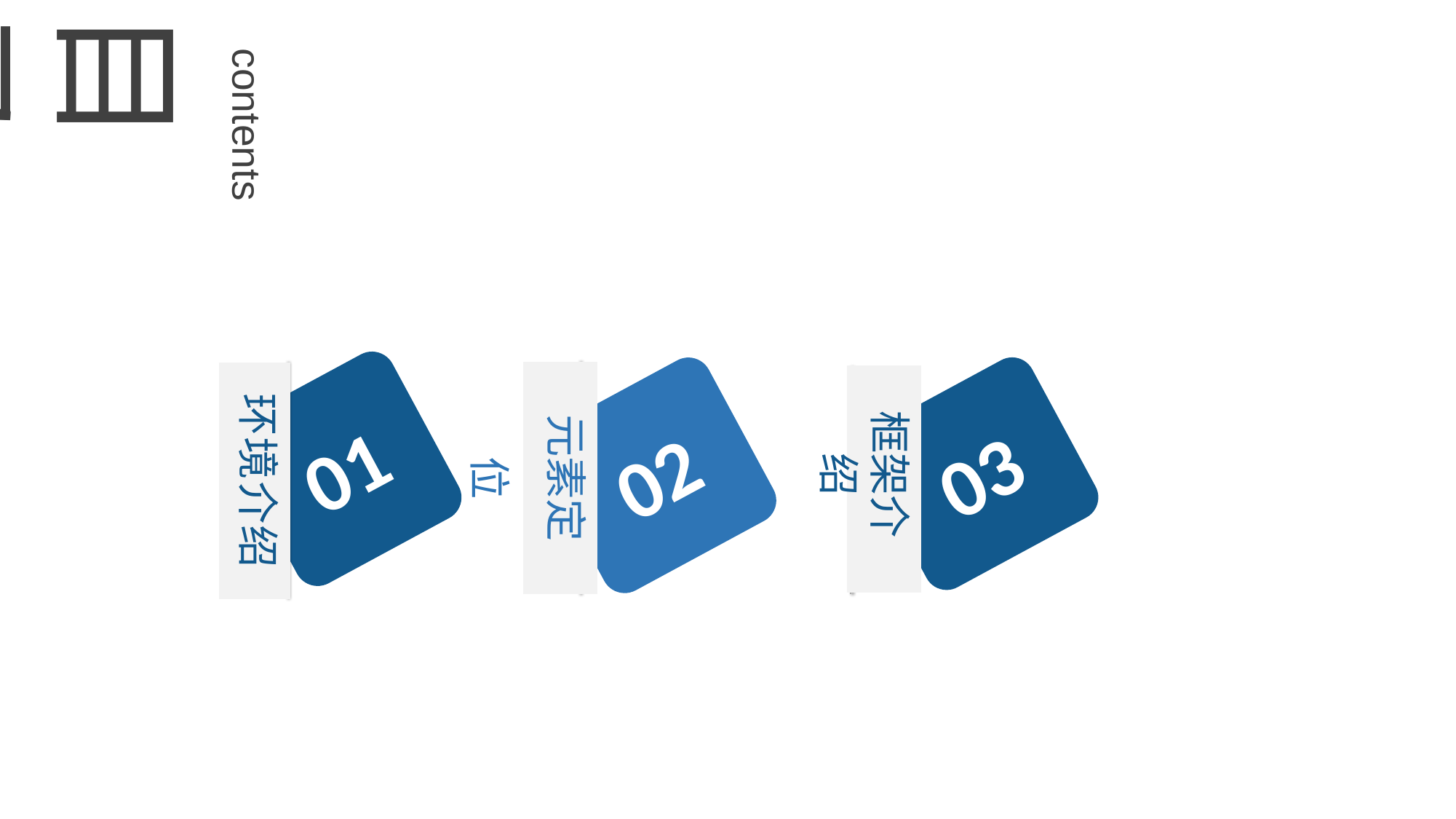

目录
contents
环境介绍

01

元素定位
02

框架介绍
03